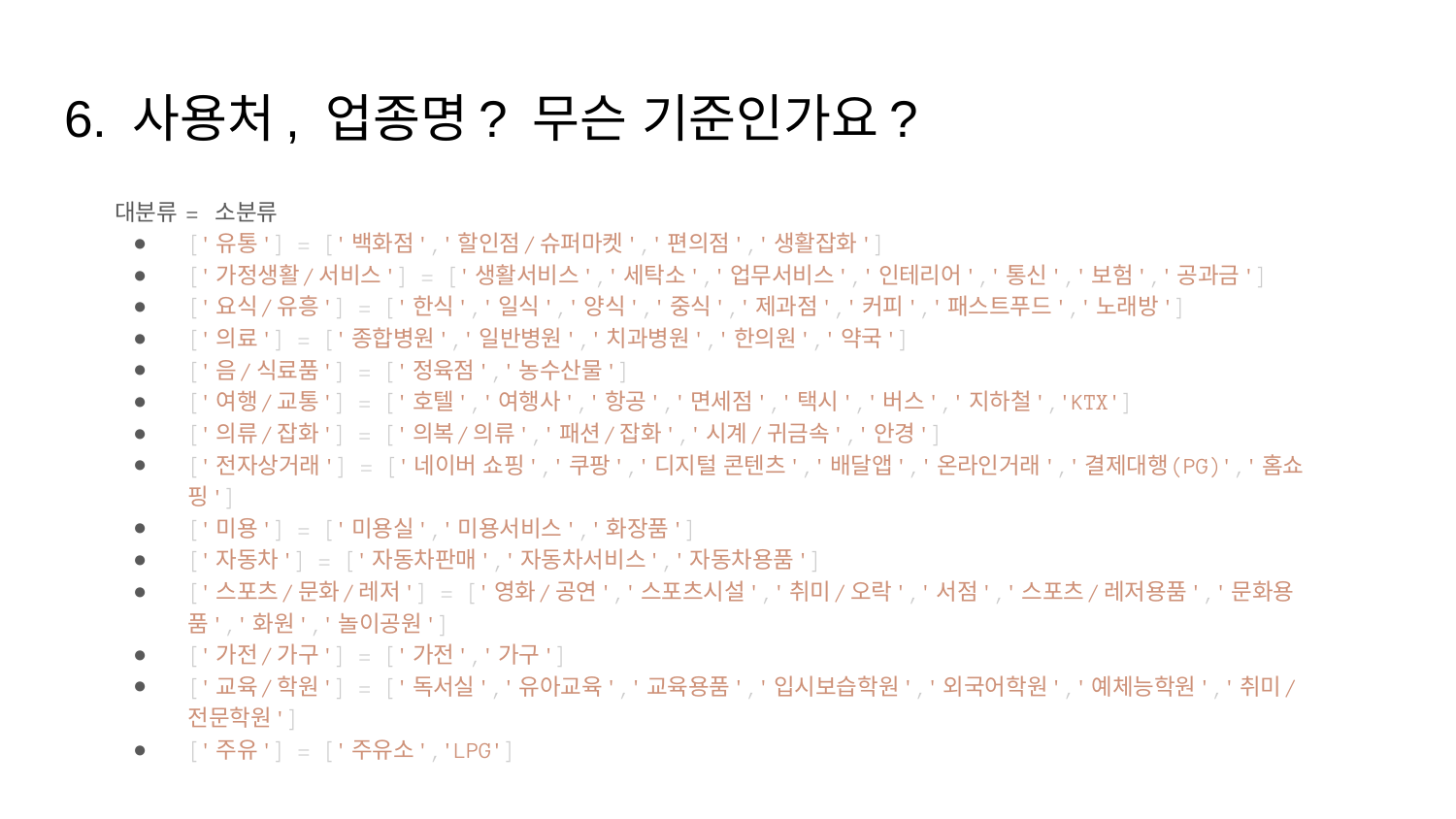

# 6. 사용처, 업종명? 무슨 기준인가요?
대분류 = 소분류
['유통'] = ['백화점','할인점/슈퍼마켓','편의점','생활잡화']
['가정생활/서비스'] = ['생활서비스','세탁소','업무서비스','인테리어','통신','보험','공과금']
['요식/유흥'] = ['한식','일식','양식','중식','제과점','커피','패스트푸드','노래방']
['의료'] = ['종합병원','일반병원','치과병원','한의원','약국']
['음/식료품'] = ['정육점','농수산물']
['여행/교통'] = ['호텔','여행사','항공','면세점','택시','버스','지하철','KTX']
['의류/잡화'] = ['의복/의류','패션/잡화','시계/귀금속','안경']
['전자상거래'] = ['네이버 쇼핑','쿠팡','디지털 콘텐츠','배달앱','온라인거래','결제대행(PG)','홈쇼핑']
['미용'] = ['미용실','미용서비스','화장품']
['자동차'] = ['자동차판매','자동차서비스','자동차용품']
['스포츠/문화/레저'] = ['영화/공연','스포츠시설','취미/오락','서점','스포츠/레저용품','문화용품','화원','놀이공원']
['가전/가구'] = ['가전','가구']
['교육/학원'] = ['독서실','유아교육','교육용품','입시보습학원','외국어학원','예체능학원','취미/전문학원']
['주유'] = ['주유소','LPG']